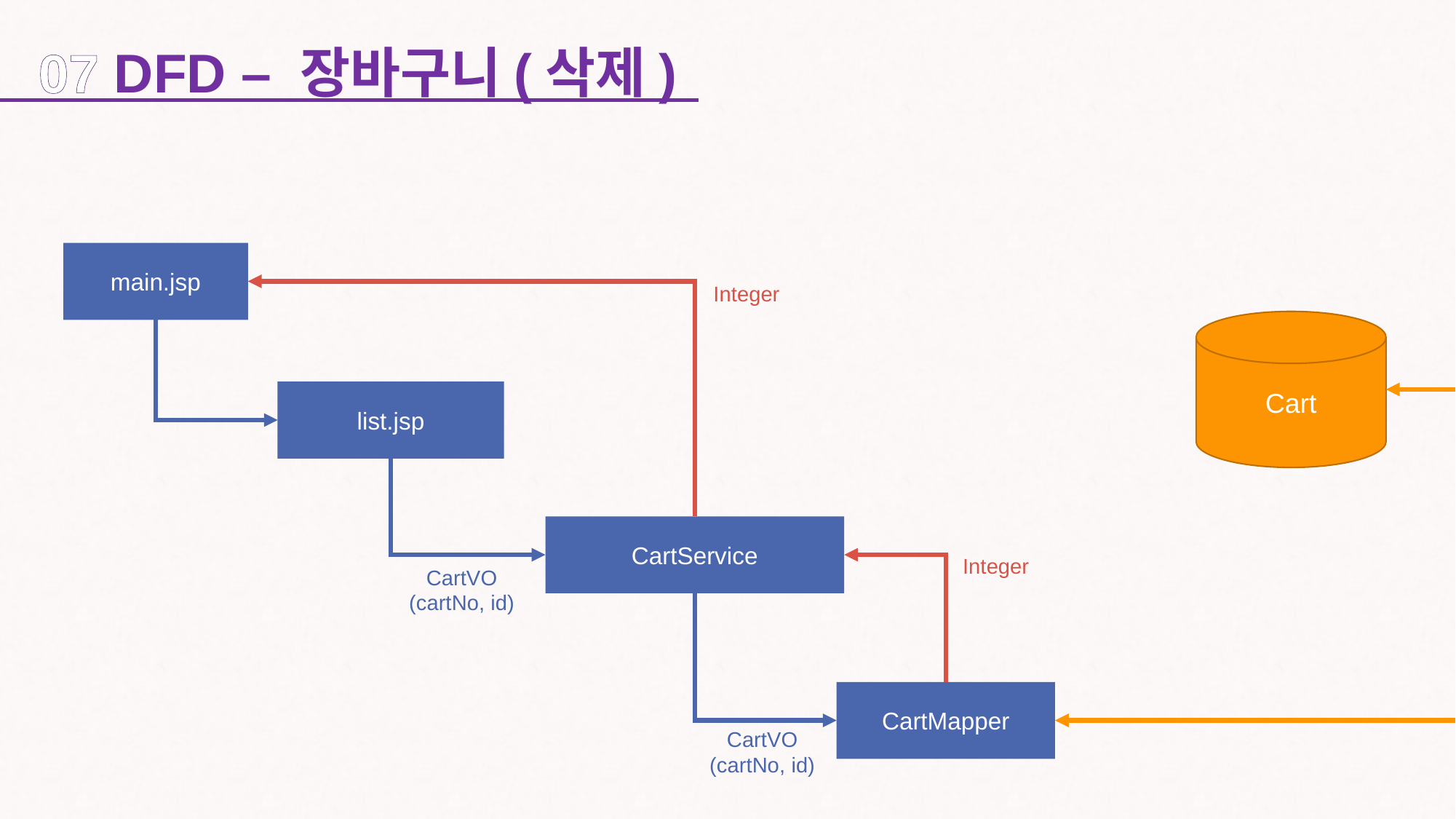

07 DFD – 장바구니(삭제)
main.jsp
Integer
Cart
list.jsp
CartService
Integer
CartVO
(cartNo, id)
CartMapper
CartVO
(cartNo, id)